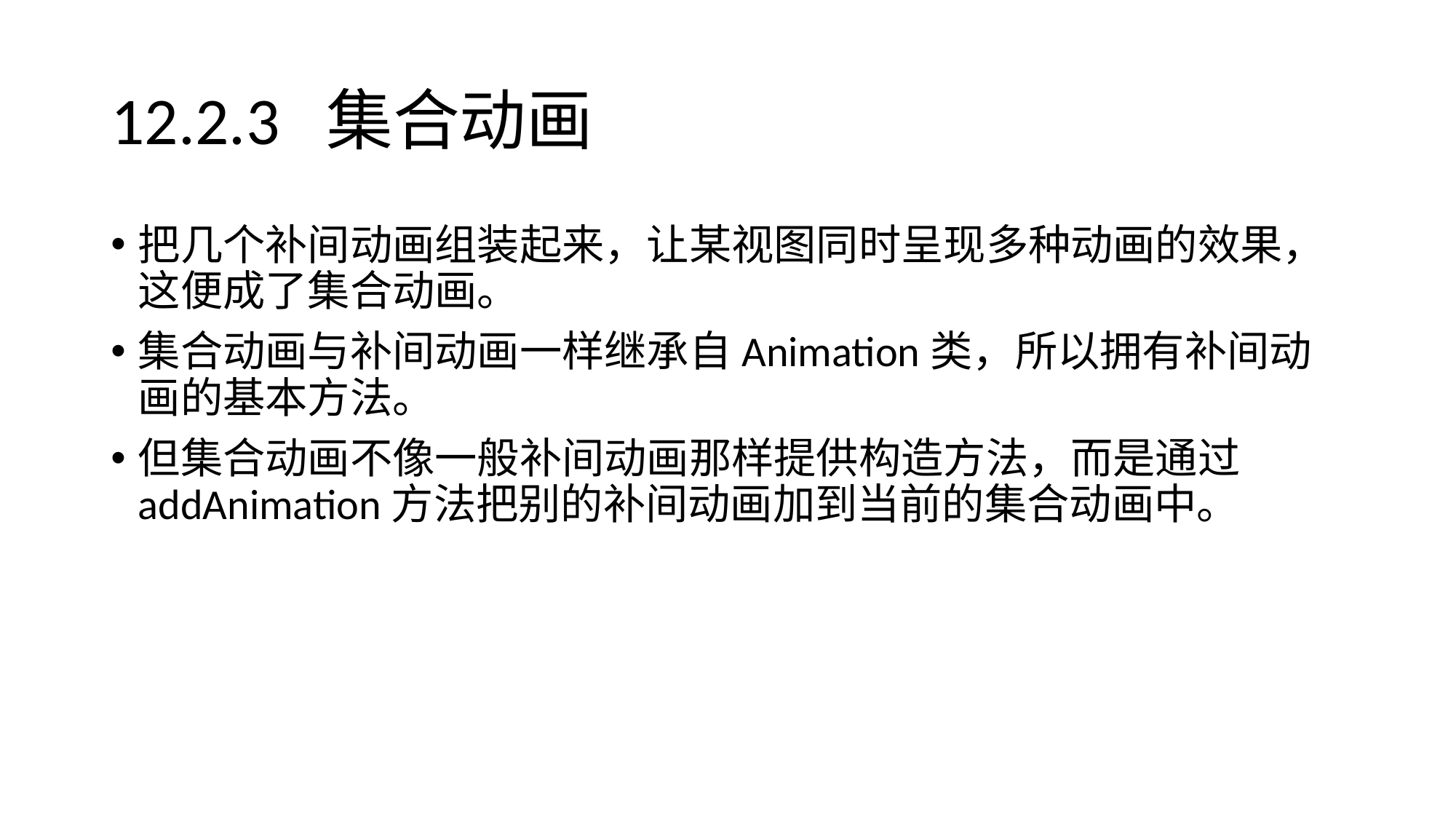

# 12.2.3  集合动画
把几个补间动画组装起来，让某视图同时呈现多种动画的效果，这便成了集合动画。
集合动画与补间动画一样继承自Animation类，所以拥有补间动画的基本方法。
但集合动画不像一般补间动画那样提供构造方法，而是通过addAnimation方法把别的补间动画加到当前的集合动画中。